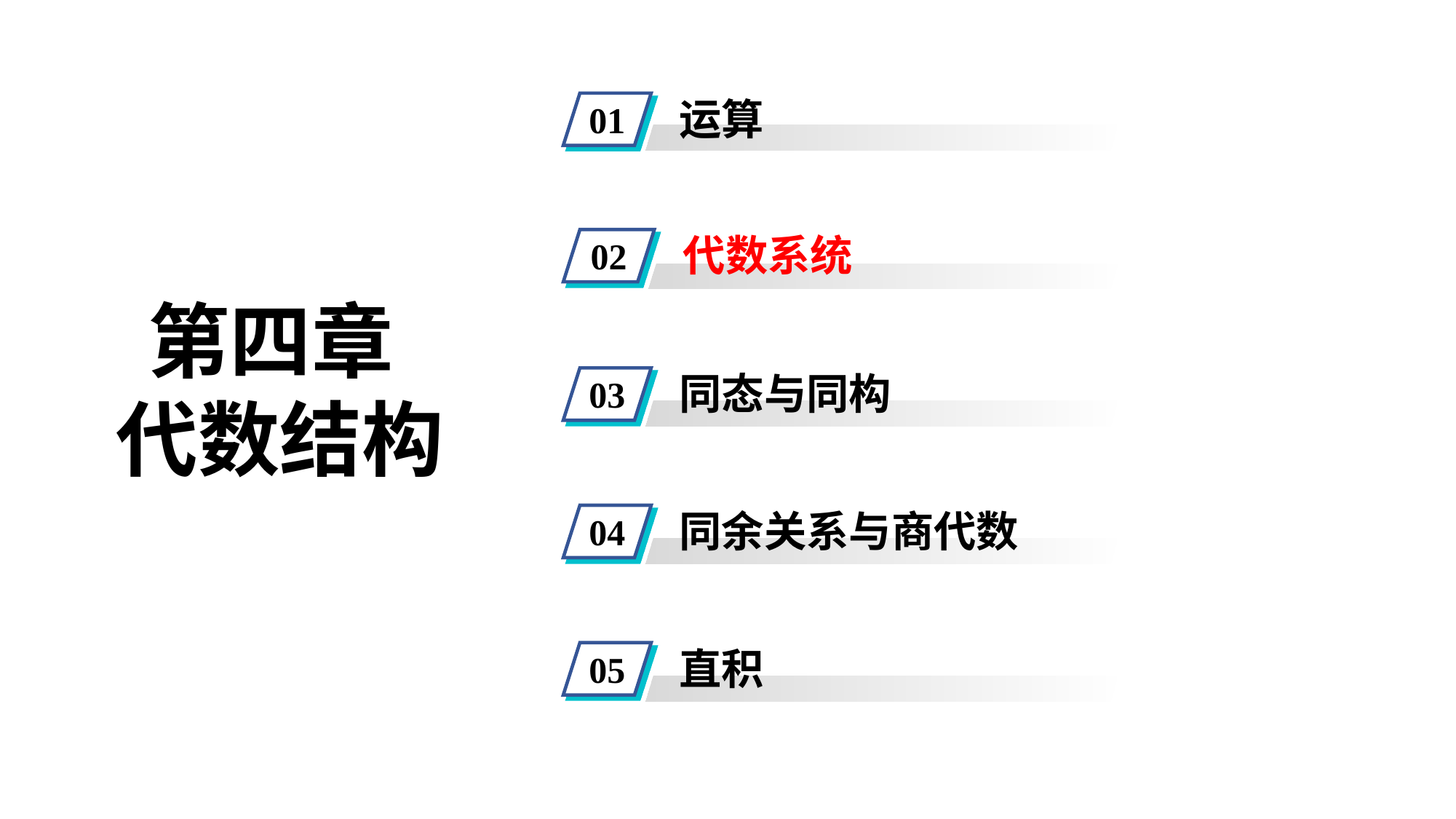

运算
01

代数系统
02

第四章
代数结构
同态与同构
03

同余关系与商代数
04

直积
05